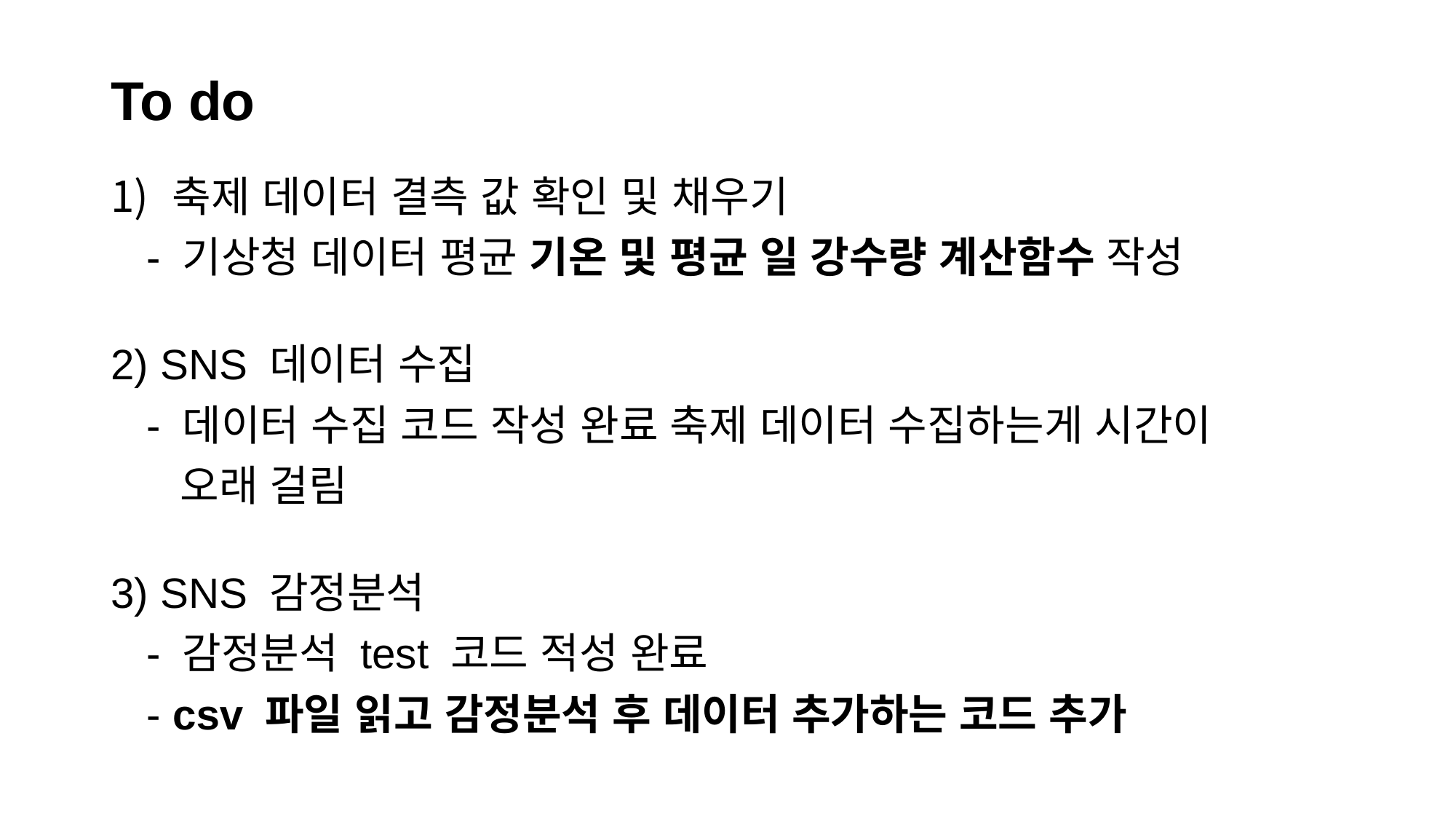

# To do
축제 데이터 결측 값 확인 및 채우기
   - 기상청 데이터 평균 기온 및 평균 일 강수량 계산함수 작성
2) SNS 데이터 수집
   - 데이터 수집 코드 작성 완료 축제 데이터 수집하는게 시간이
     오래 걸림
3) SNS 감정분석
   - 감정분석 test 코드 적성 완료
   - csv 파일 읽고 감정분석 후 데이터 추가하는 코드 추가